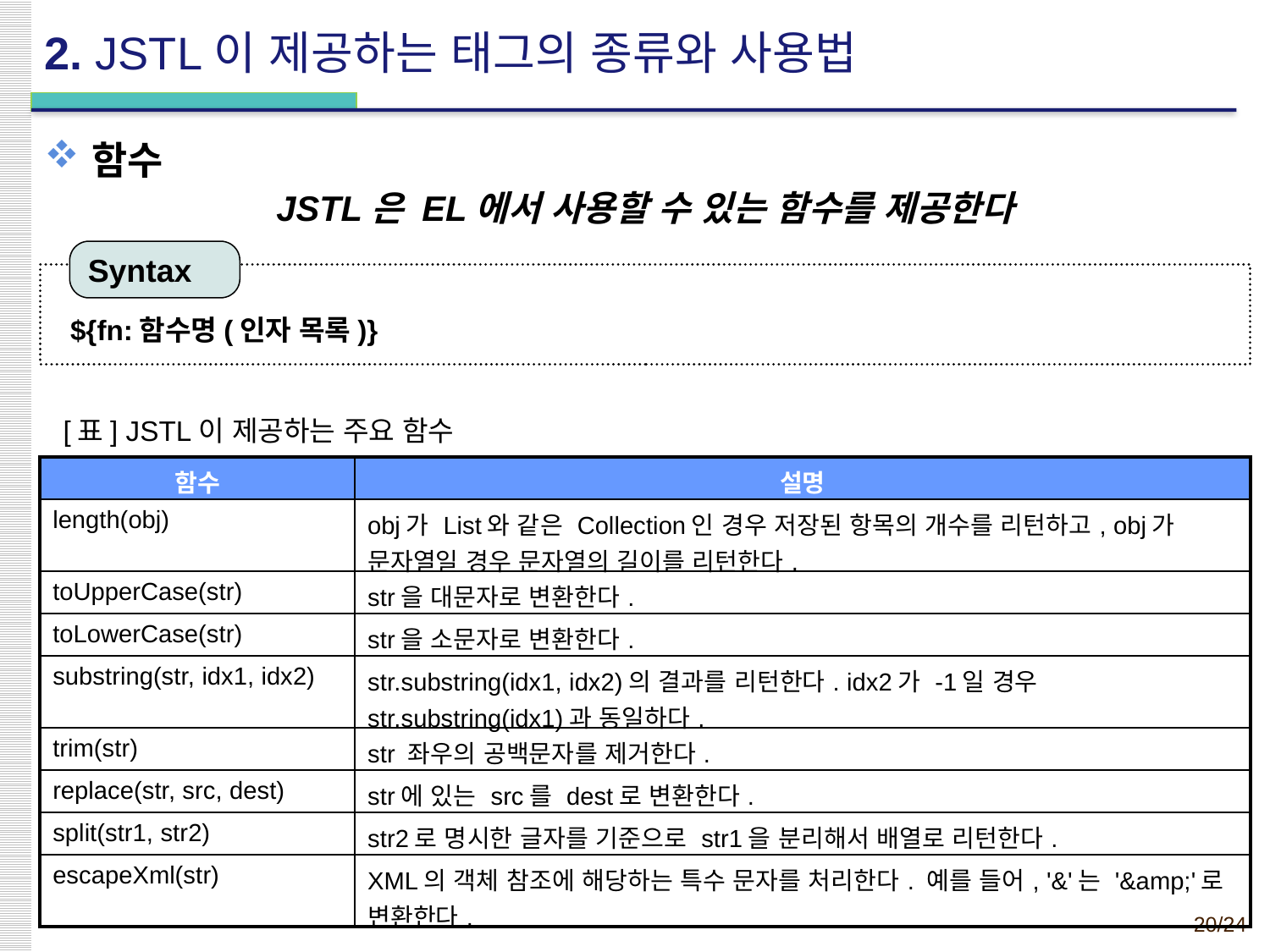

# 2. JSTL이 제공하는 태그의 종류와 사용법
함수

JSTL은 EL에서 사용할 수 있는 함수를 제공한다
Syntax

${fn:함수명(인자 목록)}
[표] JSTL이 제공하는 주요 함수
| 함수 | 설명 |
| --- | --- |
| length(obj) | obj가 List와 같은 Collection인 경우 저장된 항목의 개수를 리턴하고, obj가 문자열일 경우 문자열의 길이를 리턴한다. |
| toUpperCase(str) | str을 대문자로 변환한다. |
| toLowerCase(str) | str을 소문자로 변환한다. |
| substring(str, idx1, idx2) | str.substring(idx1, idx2)의 결과를 리턴한다. idx2가 -1일 경우 str.substring(idx1)과 동일하다. |
| trim(str) | str 좌우의 공백문자를 제거한다. |
| replace(str, src, dest) | str에 있는 src를 dest로 변환한다. |
| split(str1, str2) | str2로 명시한 글자를 기준으로 str1을 분리해서 배열로 리턴한다. |
| escapeXml(str) | XML의 객체 참조에 해당하는 특수 문자를 처리한다. 예를 들어, '&'는 '&amp;'로 변환한다. |